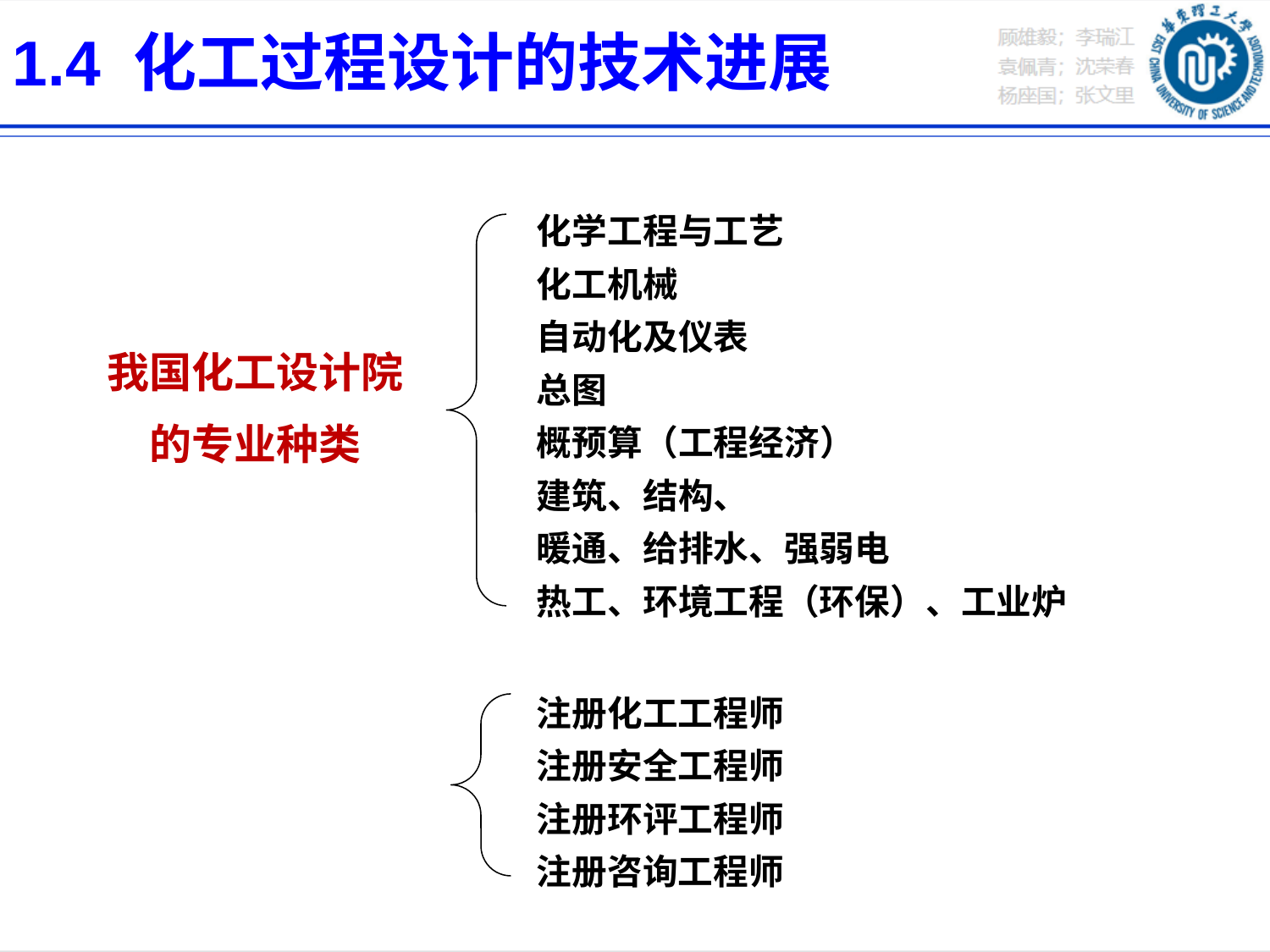

1.4 化工过程设计的技术进展
化学工程与工艺
化工机械
自动化及仪表
总图
概预算（工程经济）
建筑、结构、
暖通、给排水、强弱电
热工、环境工程（环保）、工业炉

我国化工设计院
的专业种类
注册化工工程师
注册安全工程师
注册环评工程师
注册咨询工程师